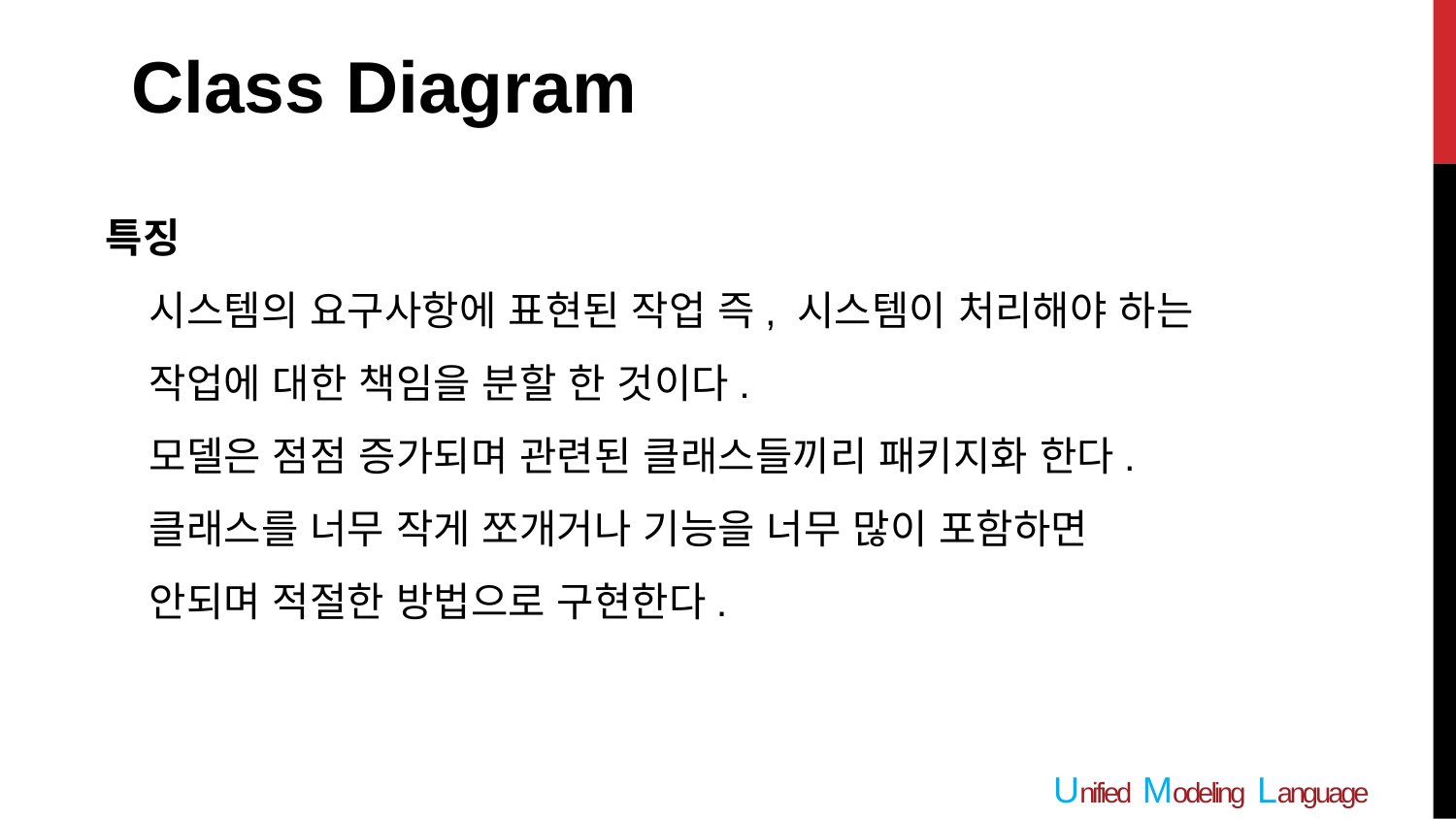

Class Diagram
특징
   시스템의 요구사항에 표현된 작업 즉, 시스템이 처리해야 하는
   작업에 대한 책임을 분할 한 것이다.
   모델은 점점 증가되며 관련된 클래스들끼리 패키지화 한다.
   클래스를 너무 작게 쪼개거나 기능을 너무 많이 포함하면
   안되며 적절한 방법으로 구현한다.